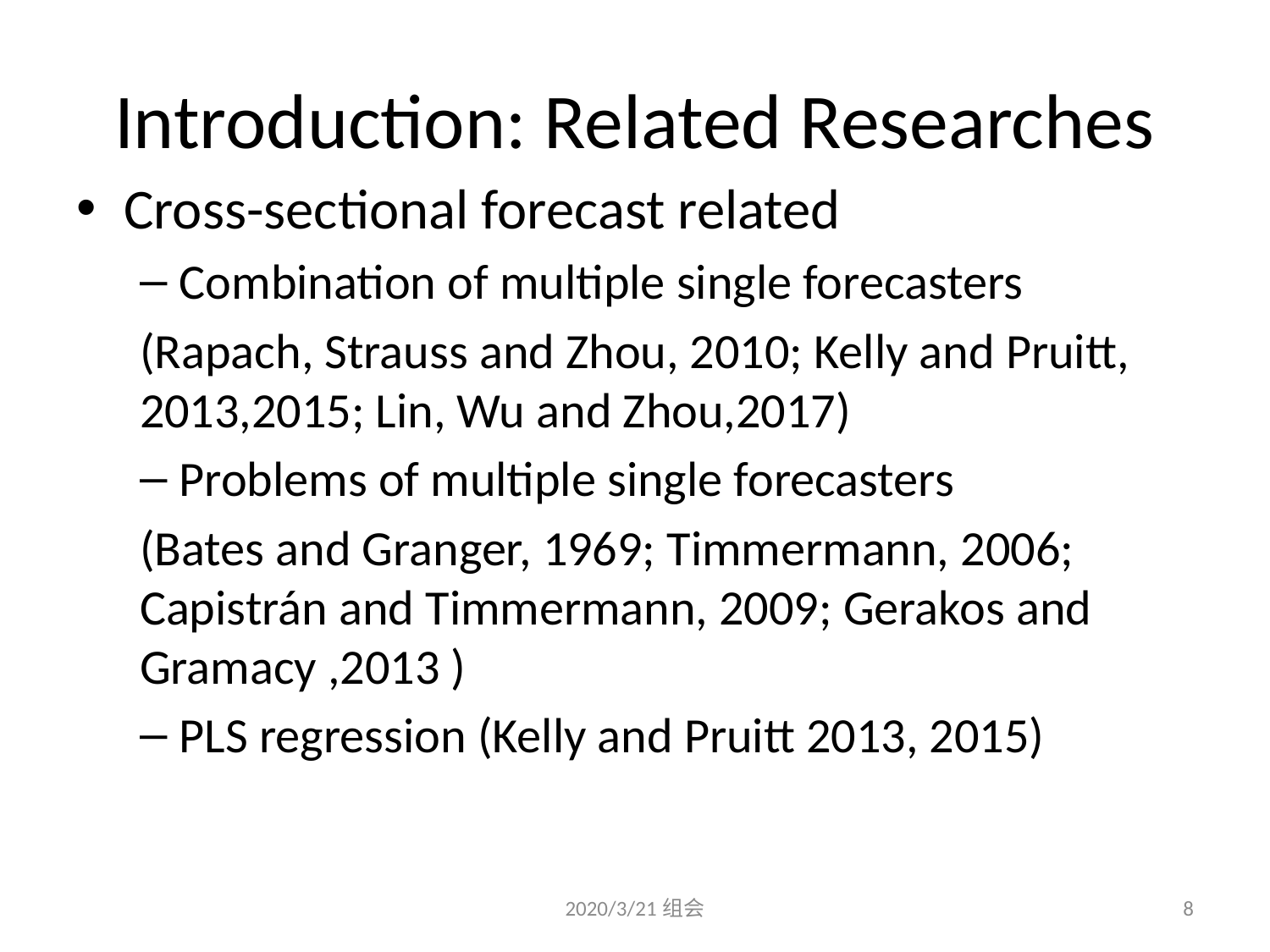

# Introduction: Related Researches
Cross-sectional forecast related
Combination of multiple single forecasters
(Rapach, Strauss and Zhou, 2010; Kelly and Pruitt, 2013,2015; Lin, Wu and Zhou,2017)
Problems of multiple single forecasters
(Bates and Granger, 1969; Timmermann, 2006; Capistrán and Timmermann, 2009; Gerakos and Gramacy ,2013 )
PLS regression (Kelly and Pruitt 2013, 2015)
2020/3/21组会
8